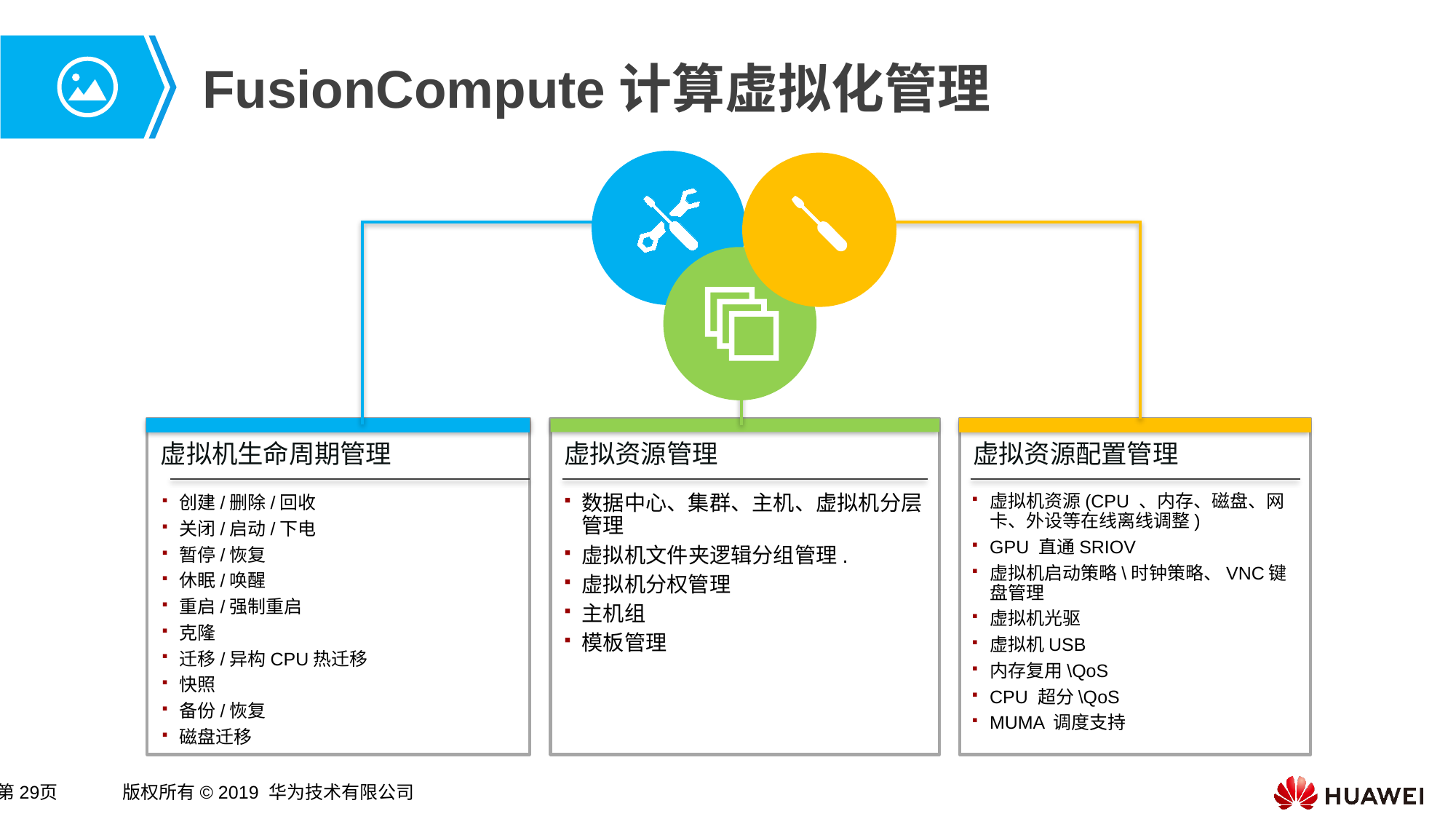

# FusionCompute计算虚拟化管理

虚拟资源配置管理

虚拟资源管理
虚拟机生命周期管理

数据中心、集群、主机、虚拟机分层管理
虚拟机文件夹逻辑分组管理.
虚拟机分权管理
主机组
模板管理
虚拟机资源(CPU 、内存、磁盘、网卡、外设等在线离线调整)
GPU 直通SRIOV
虚拟机启动策略\时钟策略、VNC键盘管理
虚拟机光驱
虚拟机USB
内存复用\QoS
CPU 超分\QoS
MUMA 调度支持

创建/删除/回收
关闭/启动/下电
暂停/恢复
休眠/唤醒
重启/强制重启
克隆
迁移/异构CPU热迁移
快照
备份/恢复
磁盘迁移